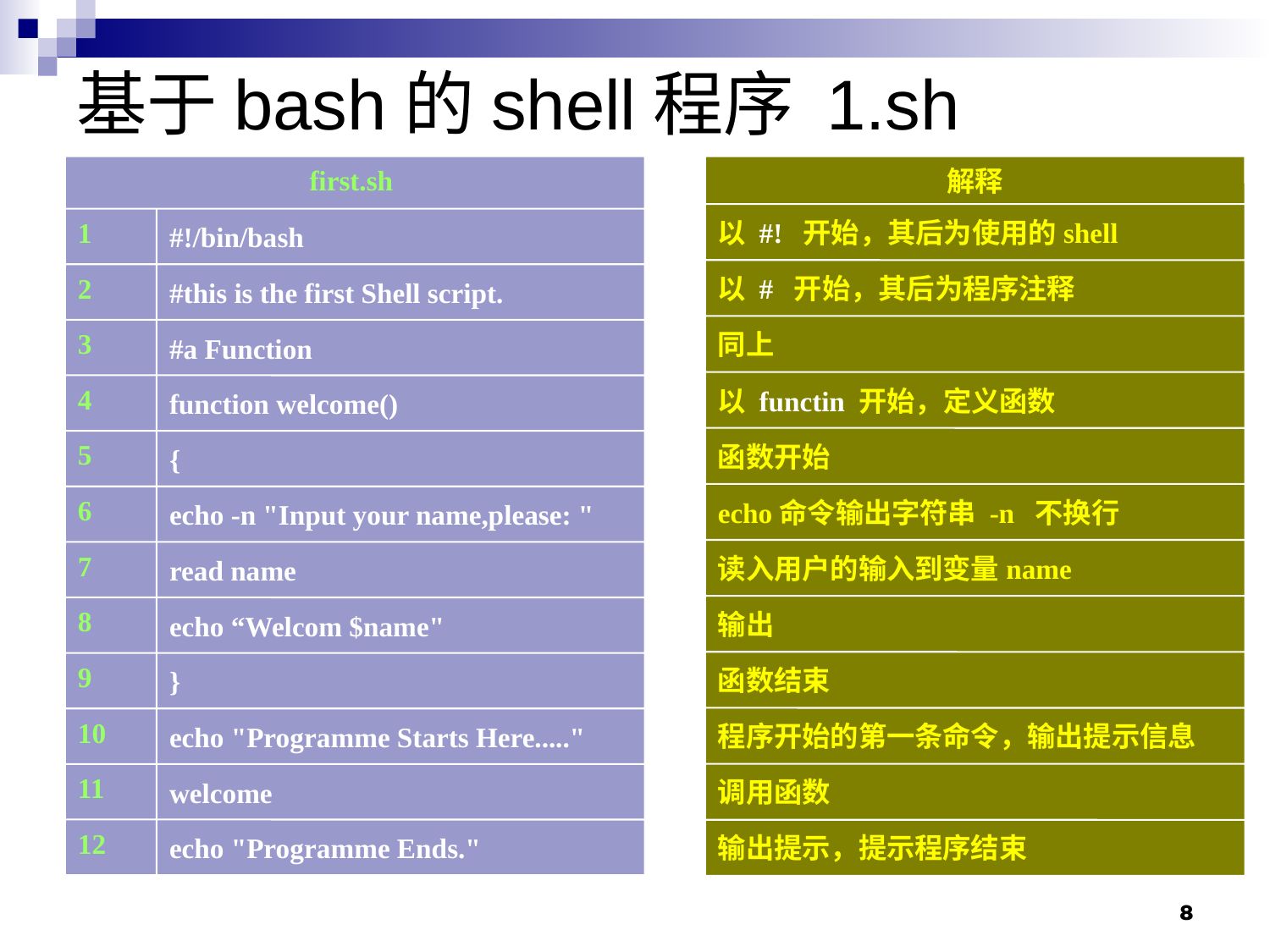

# 基于bash的shell程序 1.sh
first.sh

解释

以 #!  开始，其后为使用的shell

1

#!/bin/bash

以 #  开始，其后为程序注释

2

#this is the first Shell script.
同上

3

#a Function
以 functin 开始，定义函数

4

function welcome()
函数开始

5

{
echo命令输出字符串 -n  不换行

6

echo -n "Input your name,please: "
读入用户的输入到变量name

7

read name
输出

8

echo “Welcom $name"
函数结束

9

}
程序开始的第一条命令，输出提示信息

10

echo "Programme Starts Here....."
调用函数

11

welcome
12

echo "Programme Ends."
输出提示，提示程序结束

简单程序示例
8